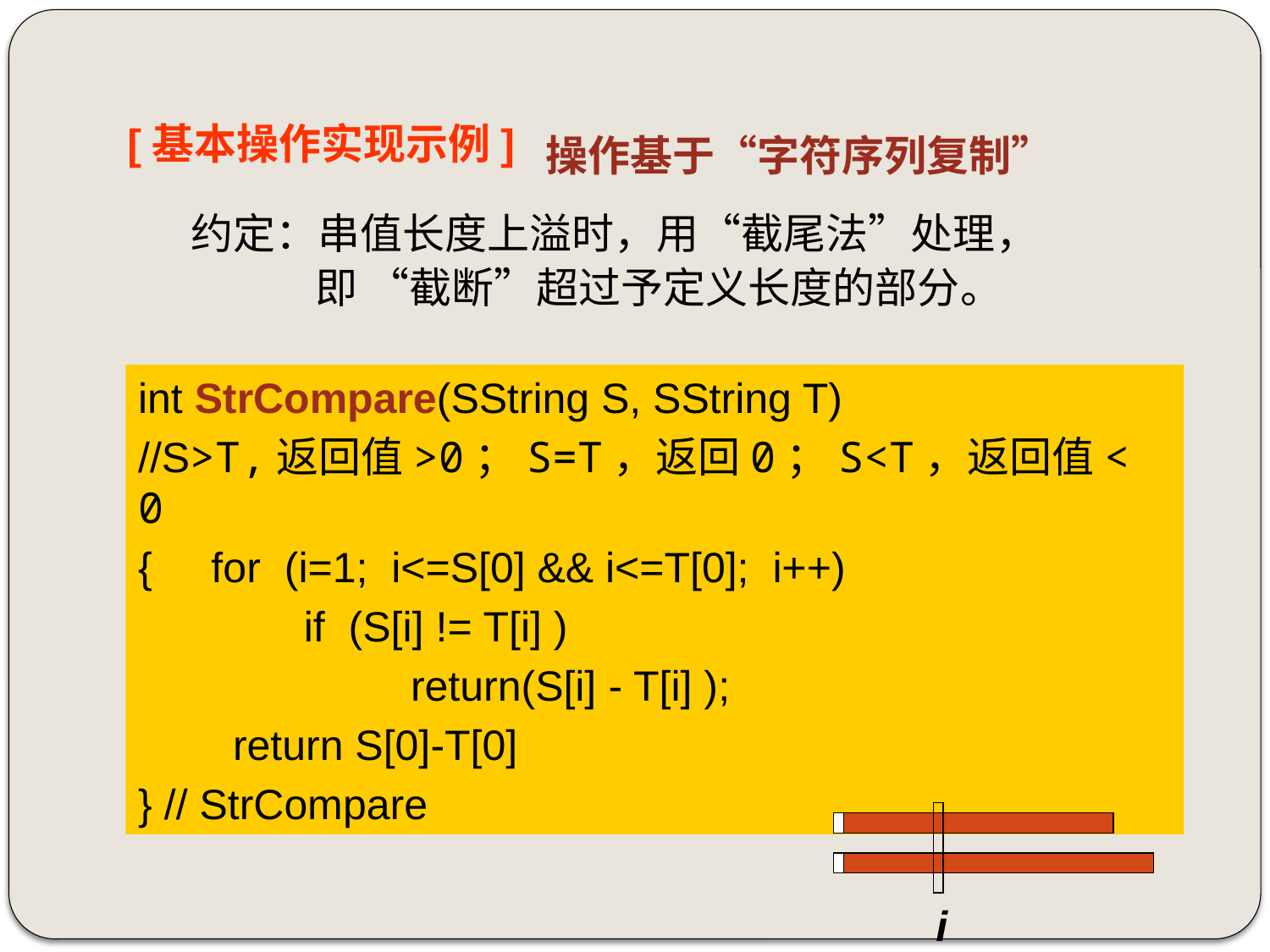

[基本操作实现示例]
操作基于“字符序列复制”
约定：串值长度上溢时，用“截尾法”处理，
            即 “截断”超过予定义长度的部分。
int StrCompare(SString S, SString T)
//S>T,返回值>0；S=T，返回0；S<T，返回值< 0
{     for  (i=1;  i<=S[0] && i<=T[0];  i++)
              if  (S[i] != T[i] )
                       return(S[i] - T[i] );
        return S[0]-T[0]
} // StrCompare

i